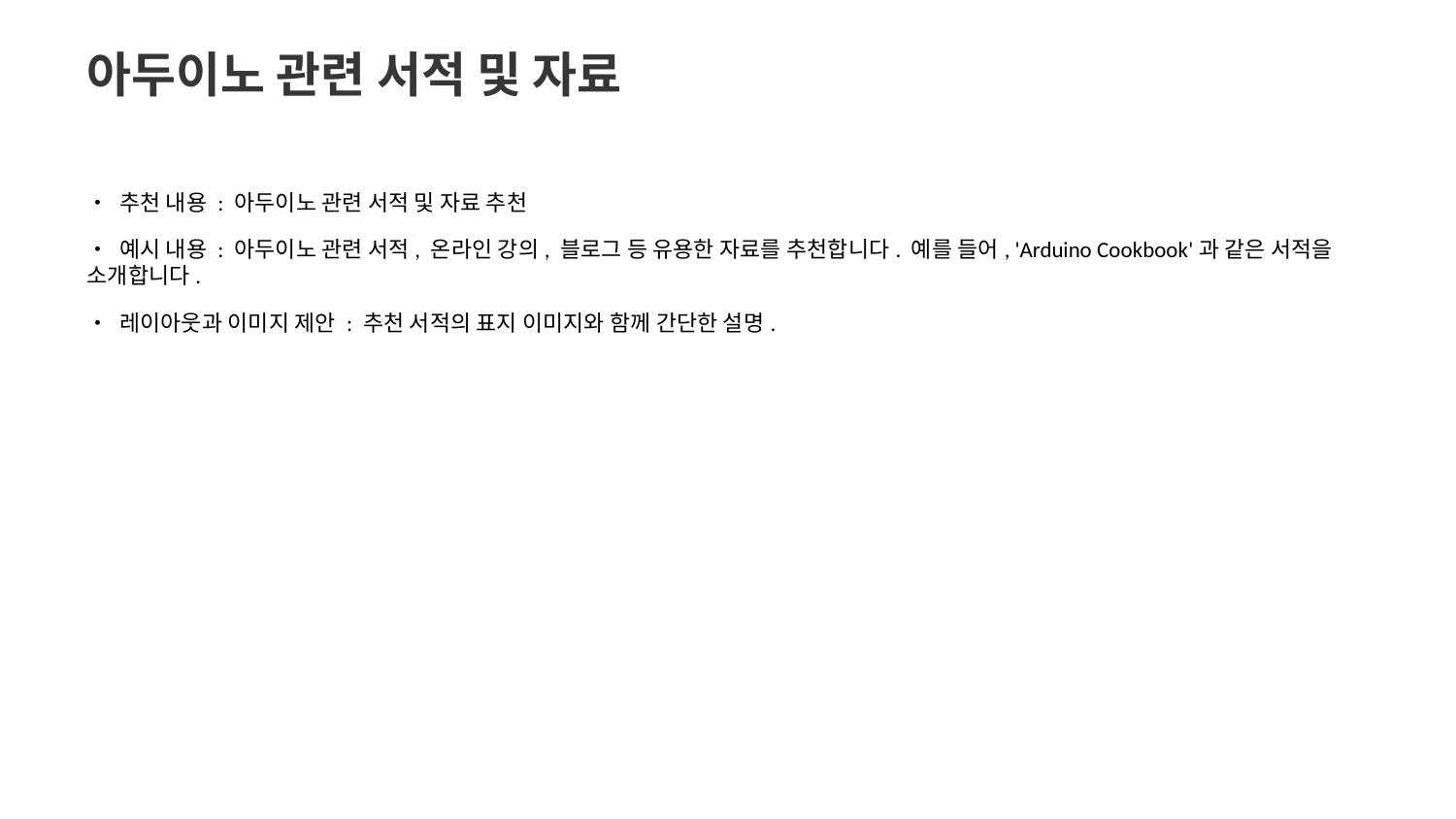

아두이노 관련 서적 및 자료
• 추천 내용 : 아두이노 관련 서적 및 자료 추천
• 예시 내용 : 아두이노 관련 서적, 온라인 강의, 블로그 등 유용한 자료를 추천합니다. 예를 들어, 'Arduino Cookbook'과 같은 서적을 소개합니다.
• 레이아웃과 이미지 제안 : 추천 서적의 표지 이미지와 함께 간단한 설명.